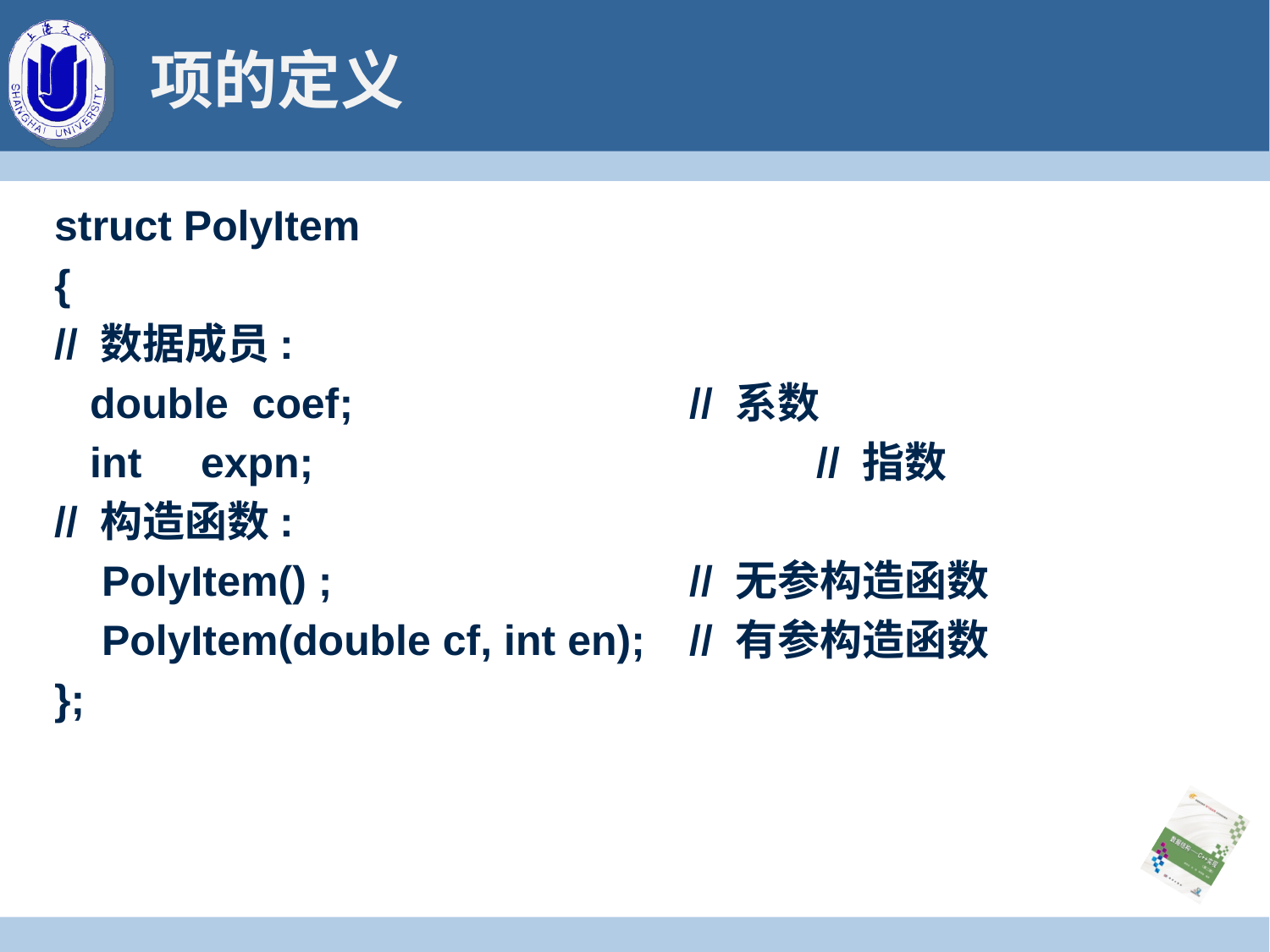

# 项的定义
struct PolyItem
{
// 数据成员:
   double  coef;			// 系数
   int     expn;				// 指数
// 构造函数:
    PolyItem() ;			// 无参构造函数
    PolyItem(double cf, int en); 	// 有参构造函数
};